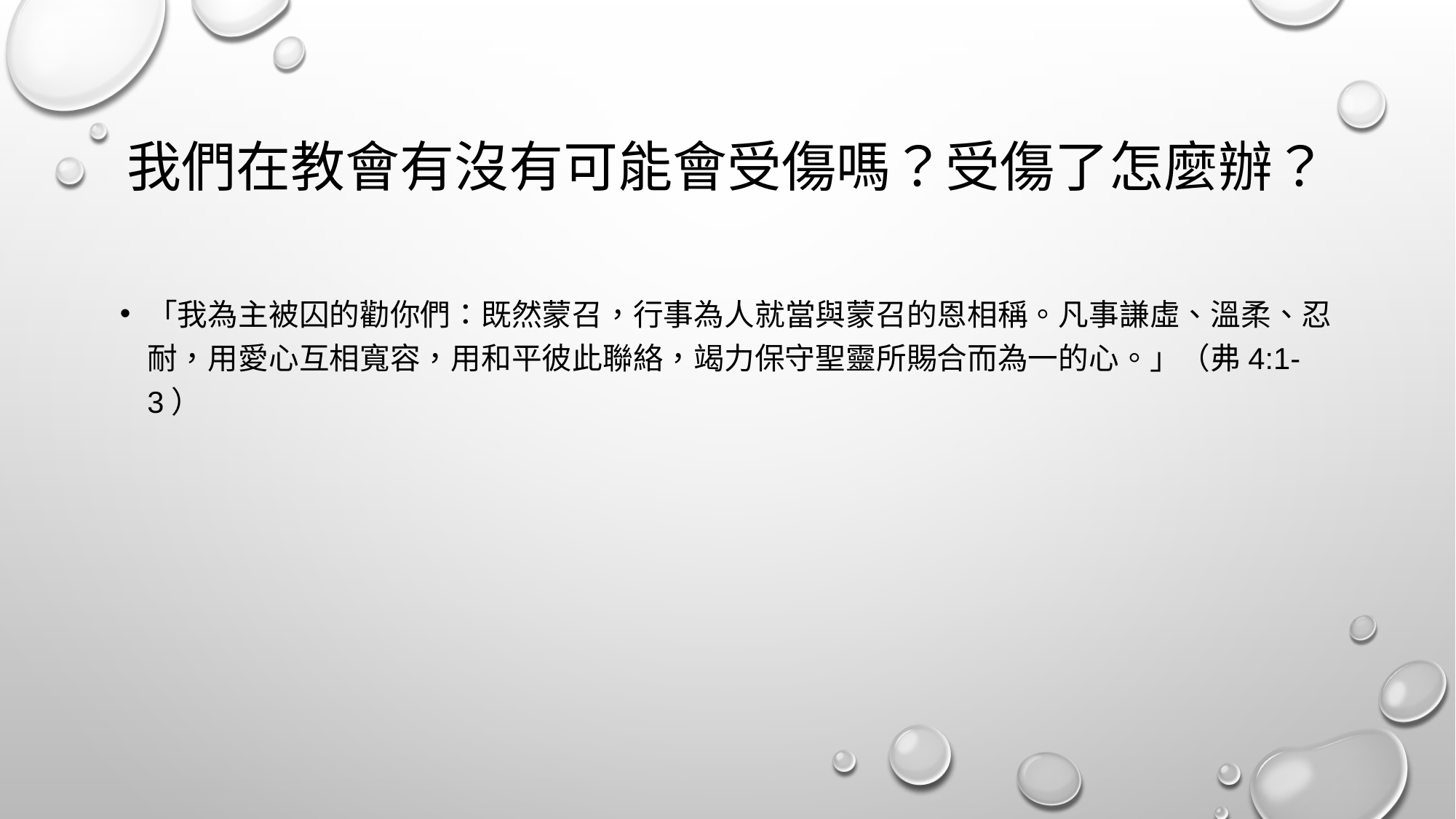

# 我們在教會有沒有可能會受傷嗎？受傷了怎麼辦？
「我為主被囚的勸你們：既然蒙召，行事為人就當與蒙召的恩相稱。凡事謙虛、溫柔、忍耐，用愛心互相寬容，用和平彼此聯絡，竭力保守聖靈所賜合而為一的心。」（弗4:1-3）